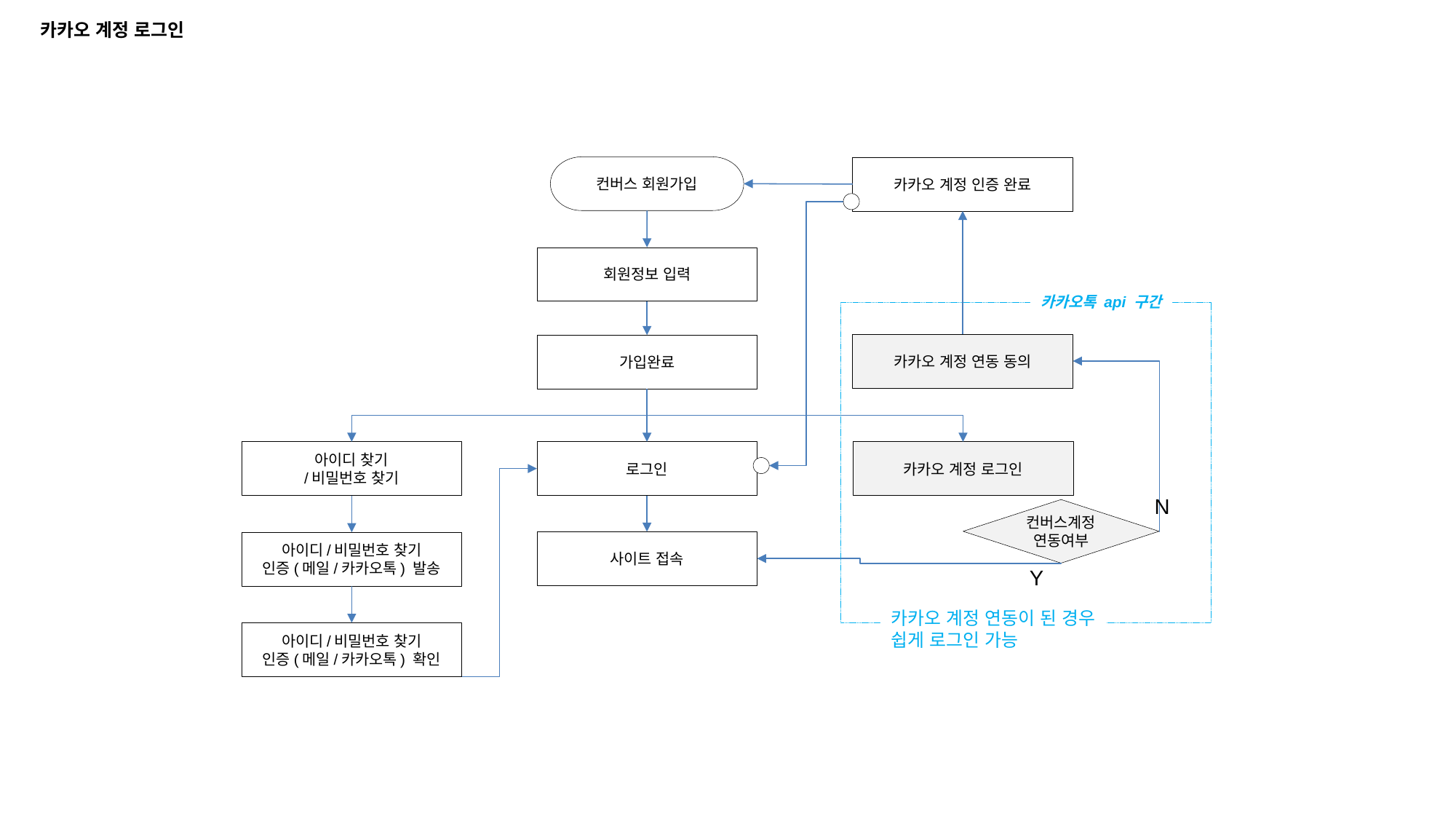

# 카카오 계정 로그인
컨버스 회원가입
카카오 계정 인증 완료

회원정보 입력
카카오톡 api 구간

카카오 계정 연동 동의
가입완료
아이디 찾기
/비밀번호 찾기
로그인
카카오 계정 로그인

N
컨버스계정
연동여부
사이트 접속
아이디/비밀번호 찾기
인증(메일/카카오톡) 발송
Y
카카오 계정 연동이 된 경우
쉽게 로그인 가능
아이디/비밀번호 찾기
인증(메일/카카오톡) 확인